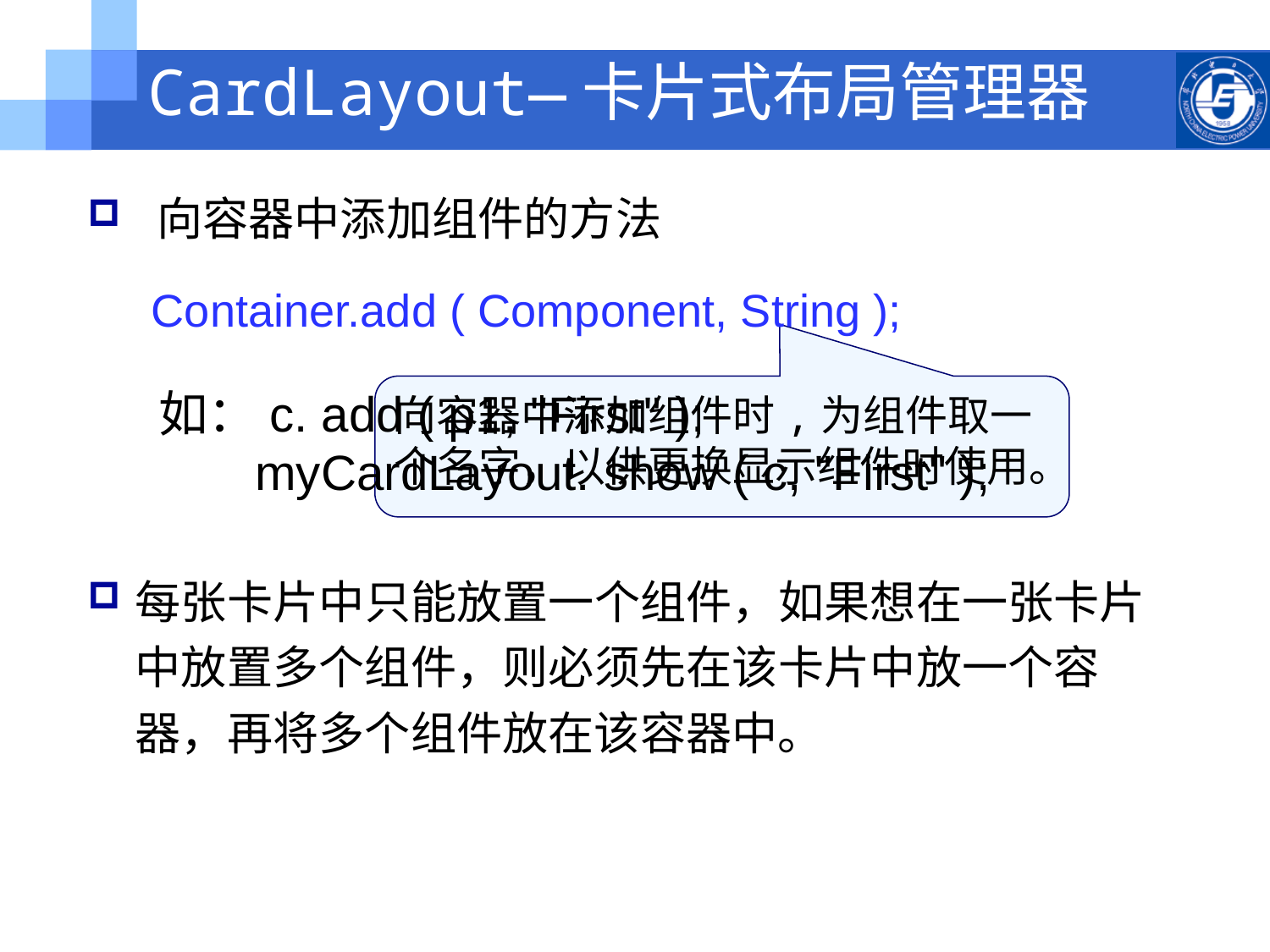

CardLayout—卡片式布局管理器
 向容器中添加组件的方法
     Container.add ( Component, String );

如：c. add ( p1, "First" );
       myCardLayout. show ( c, "First" );
向容器中添加组件时,为组件取一个名字，以供更换显示组件时使用。
每张卡片中只能放置一个组件，如果想在一张卡片中放置多个组件，则必须先在该卡片中放一个容器，再将多个组件放在该容器中。